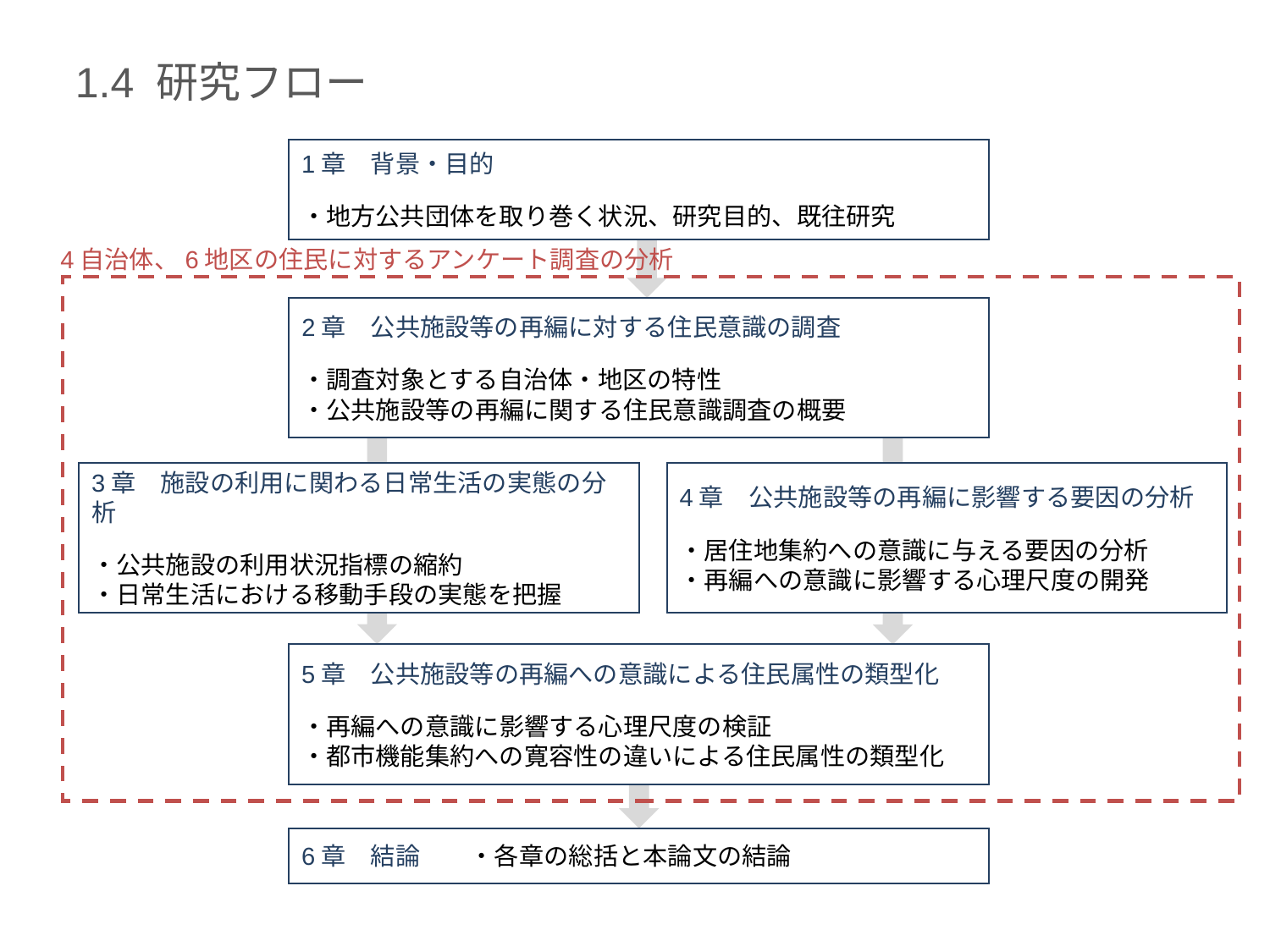

# 1.4 研究フロー
1章　背景・目的

・地方公共団体を取り巻く状況、研究目的、既往研究

4自治体、6地区の住民に対するアンケート調査の分析

2章　公共施設等の再編に対する住民意識の調査

・調査対象とする自治体・地区の特性
・公共施設等の再編に関する住民意識調査の概要

3章　施設の利用に関わる日常生活の実態の分析

・公共施設の利用状況指標の縮約
・日常生活における移動手段の実態を把握
4章　公共施設等の再編に影響する要因の分析

・居住地集約への意識に与える要因の分析
・再編への意識に影響する心理尺度の開発
5章　公共施設等の再編への意識による住民属性の類型化

・再編への意識に影響する心理尺度の検証
・都市機能集約への寛容性の違いによる住民属性の類型化

6章　結論　　・各章の総括と本論文の結論